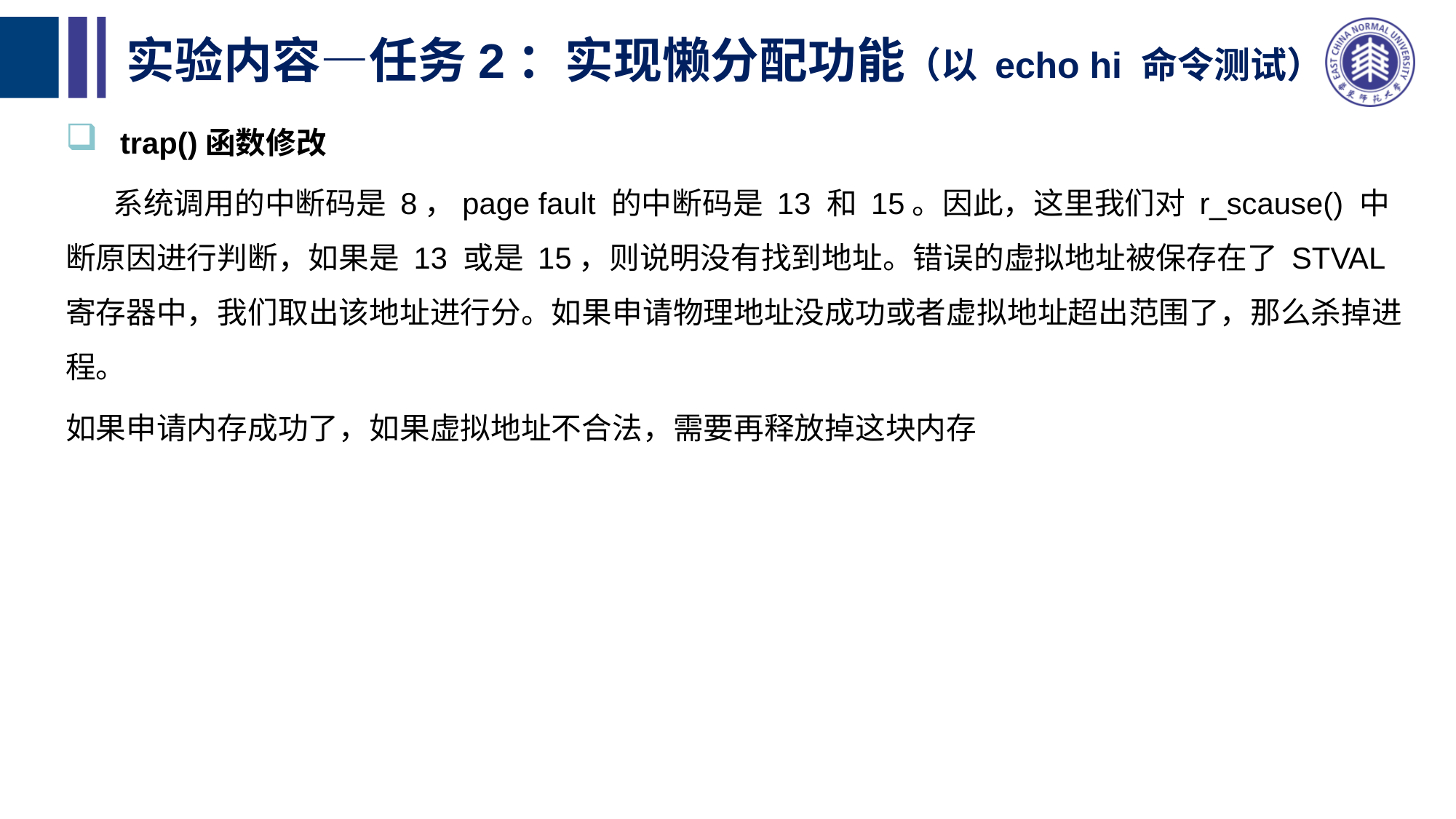

# 实验内容—任务2：实现懒分配功能（以 echo hi 命令测试）
trap()函数修改
      系统调用的中断码是 8，page fault 的中断码是 13 和 15。因此，这里我们对 r_scause() 中断原因进行判断，如果是 13 或是 15，则说明没有找到地址。错误的虚拟地址被保存在了 STVAL 寄存器中，我们取出该地址进行分。如果申请物理地址没成功或者虚拟地址超出范围了，那么杀掉进程。
如果申请内存成功了，如果虚拟地址不合法，需要再释放掉这块内存